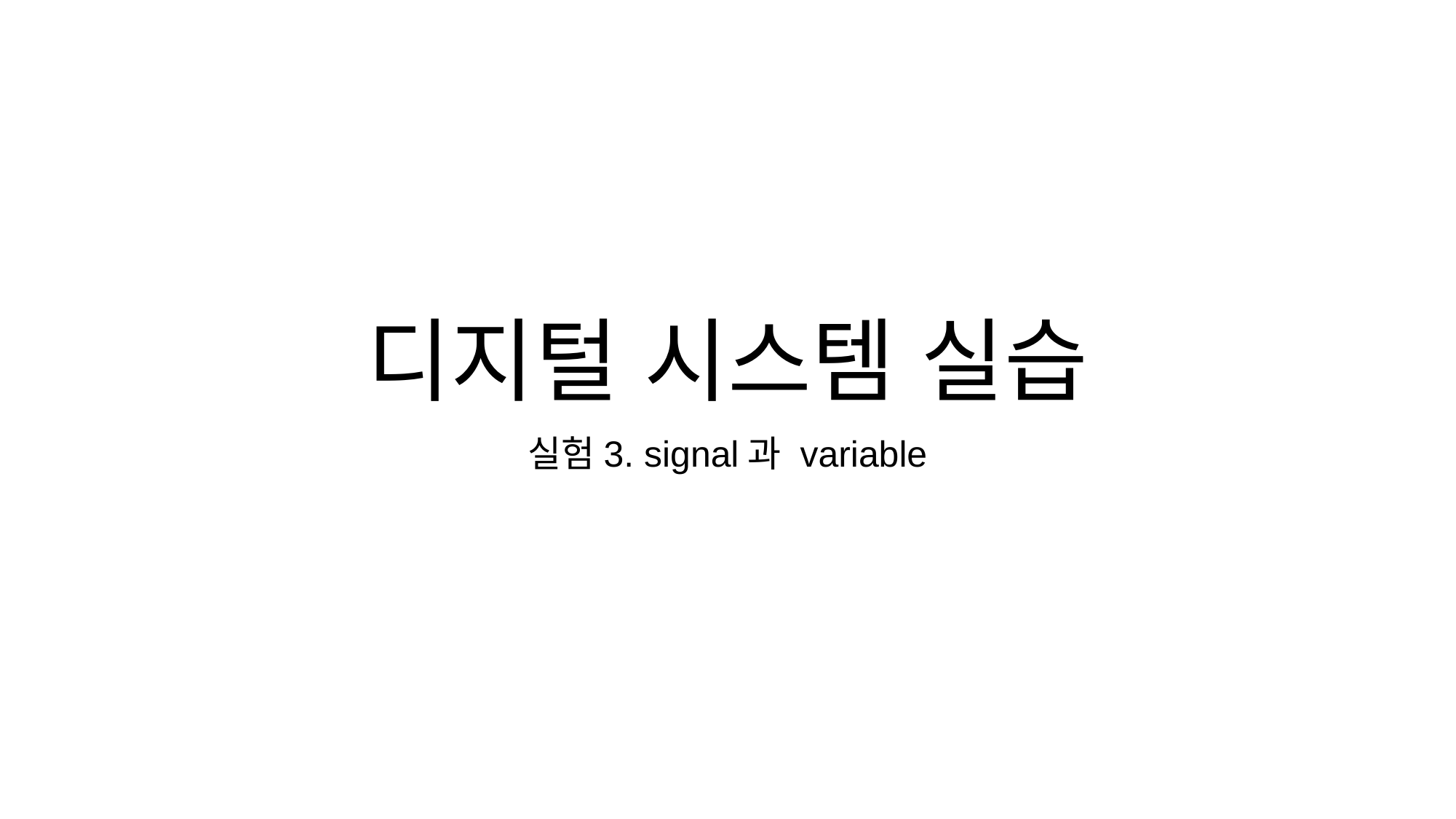

# 디지털 시스템 실습
실험3. signal과 variable